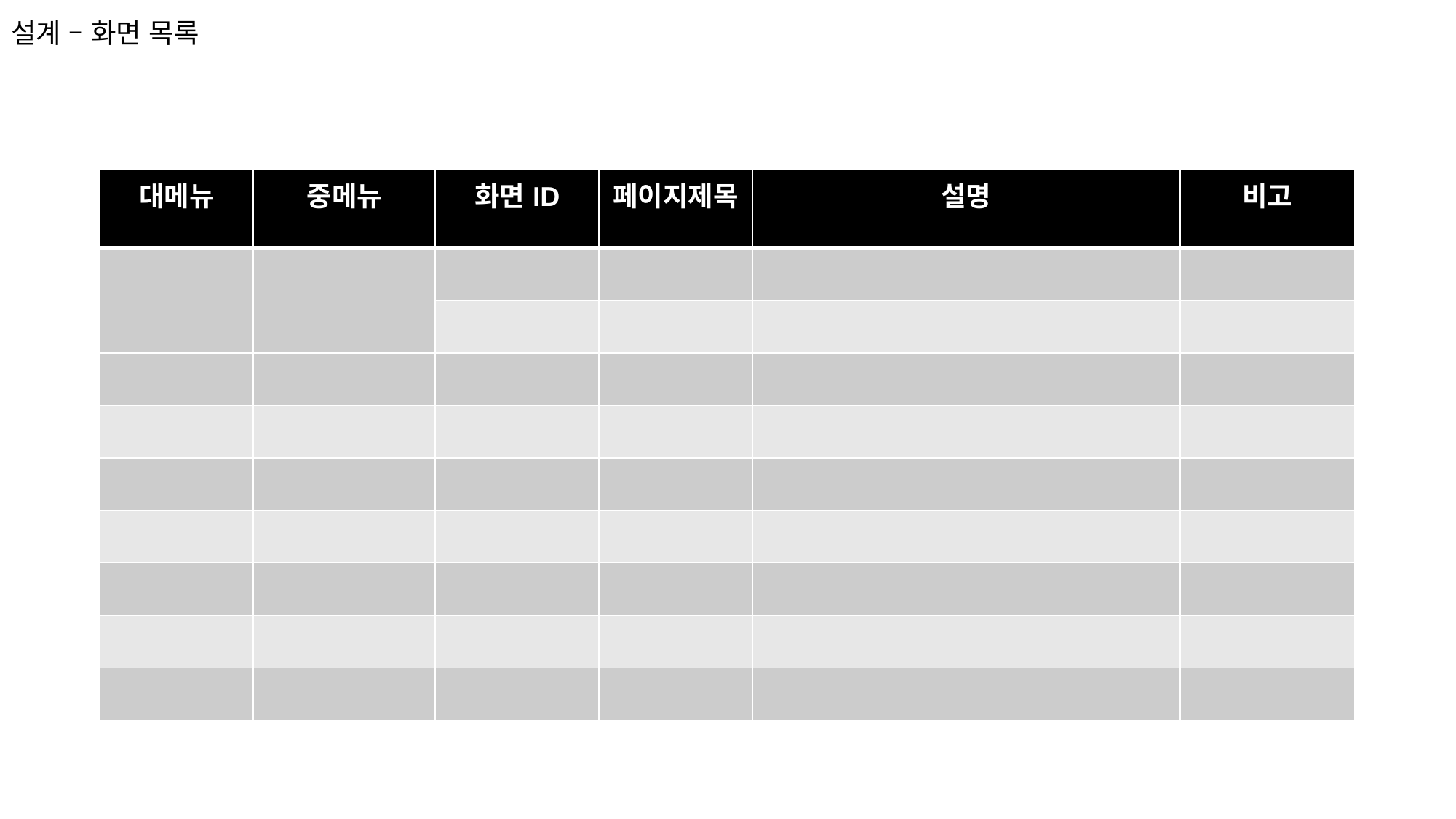

설계 – 화면 목록
| 대메뉴 | 중메뉴 | 화면ID | 페이지제목 | 설명 | 비고 |
| --- | --- | --- | --- | --- | --- |
|  |  |  |  |  |  |
|  |  |  |  |  |  |
|  |  |  |  |  |  |
|  |  |  |  |  |  |
|  |  |  |  |  |  |
|  |  |  |  |  |  |
|  |  |  |  |  |  |
|  |  |  |  |  |  |
|  |  |  |  |  |  |